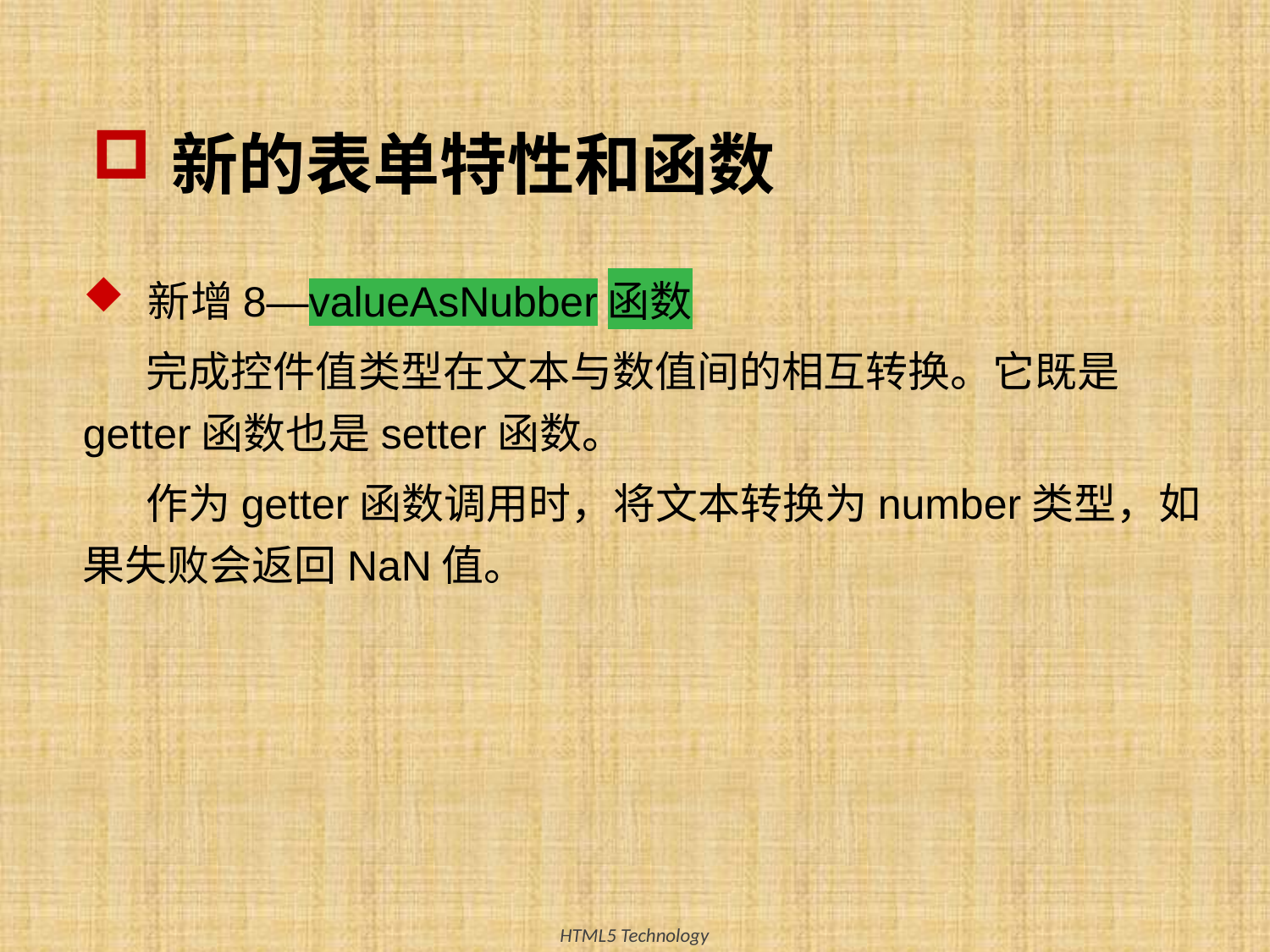

# 新的表单特性和函数
新增8—valueAsNubber函数
完成控件值类型在文本与数值间的相互转换。它既是getter函数也是setter函数。
作为getter函数调用时，将文本转换为number类型，如果失败会返回NaN值。
46
HTML5 Technology